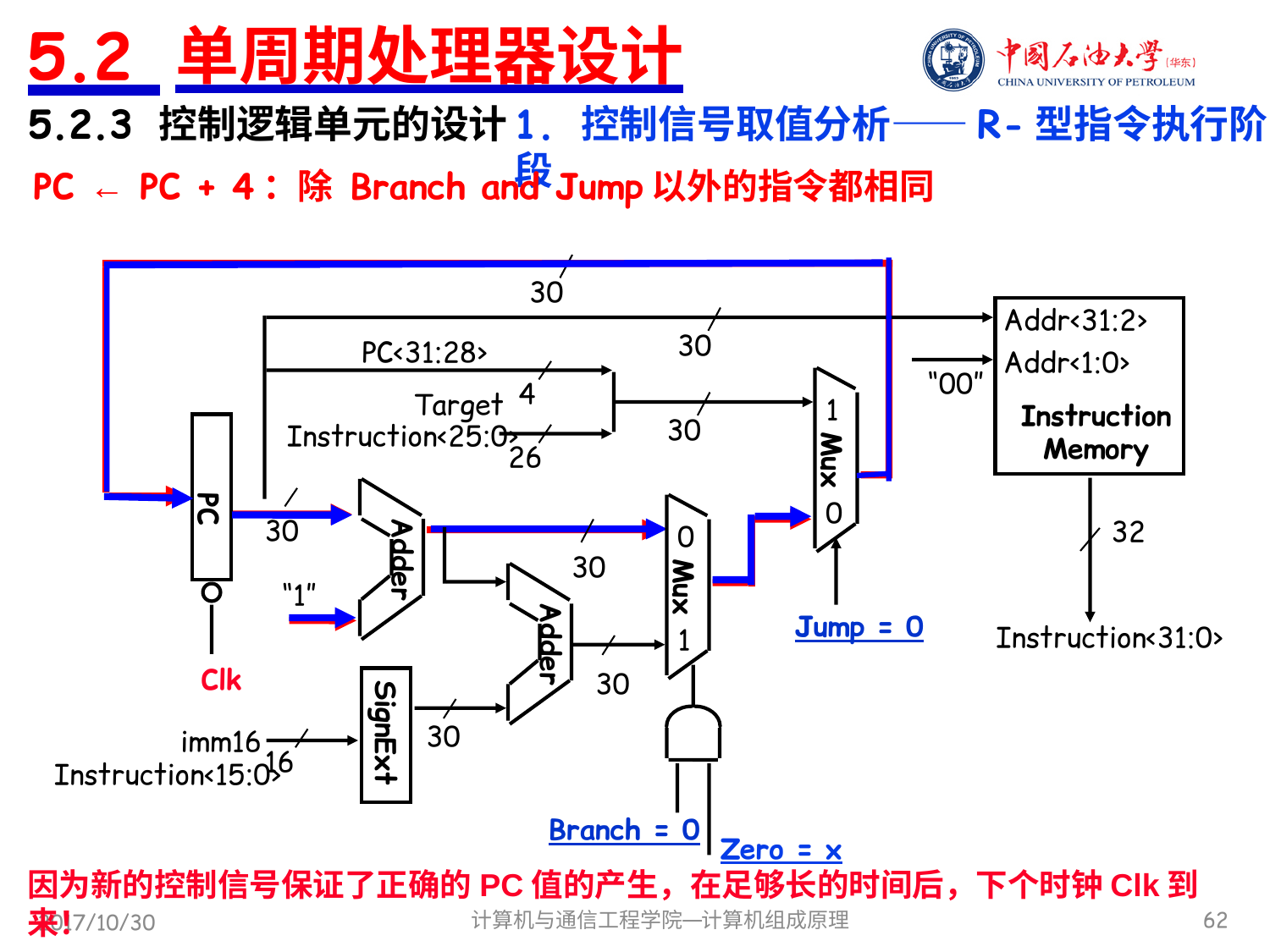

# 5.2 单周期处理器设计
5.2.3 控制逻辑单元的设计

1. 控制信号取值分析——R-型指令执行阶段
PC ← PC + 4：除 Branch and Jump以外的指令都相同

30
Addr<31:2>

30
PC<31:28>
Addr<1:0>
“00”

1
Mux
0
4

Target
Instruction
Memory

30
Instruction<25:0>

PC

Clk

26

Adder

0
Mux
1
30
32

Jump = 0
30

Adder
“1”

Instruction<31:0>

30

SignExt
30
imm16

16

Instruction<15:0>

Branch = 0
Zero = x
因为新的控制信号保证了正确的PC值的产生，在足够长的时间后，下个时钟Clk到来！
计算机与通信工程学院—计算机组成原理
62
2017/10/30